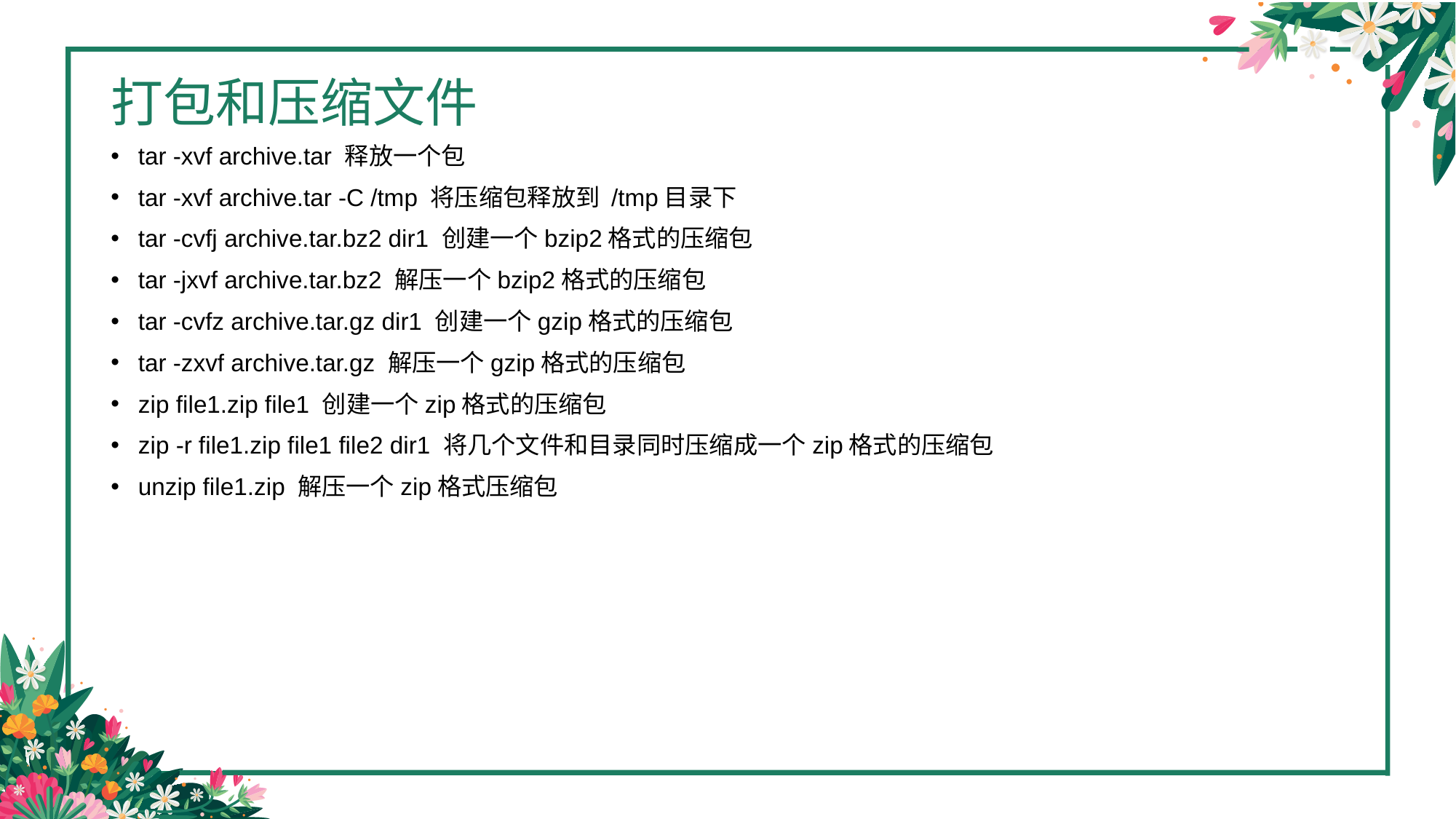

# 打包和压缩文件
tar -xvf archive.tar 释放一个包
tar -xvf archive.tar -C /tmp 将压缩包释放到 /tmp目录下
tar -cvfj archive.tar.bz2 dir1 创建一个bzip2格式的压缩包
tar -jxvf archive.tar.bz2 解压一个bzip2格式的压缩包
tar -cvfz archive.tar.gz dir1 创建一个gzip格式的压缩包
tar -zxvf archive.tar.gz 解压一个gzip格式的压缩包
zip file1.zip file1 创建一个zip格式的压缩包
zip -r file1.zip file1 file2 dir1 将几个文件和目录同时压缩成一个zip格式的压缩包
unzip file1.zip 解压一个zip格式压缩包